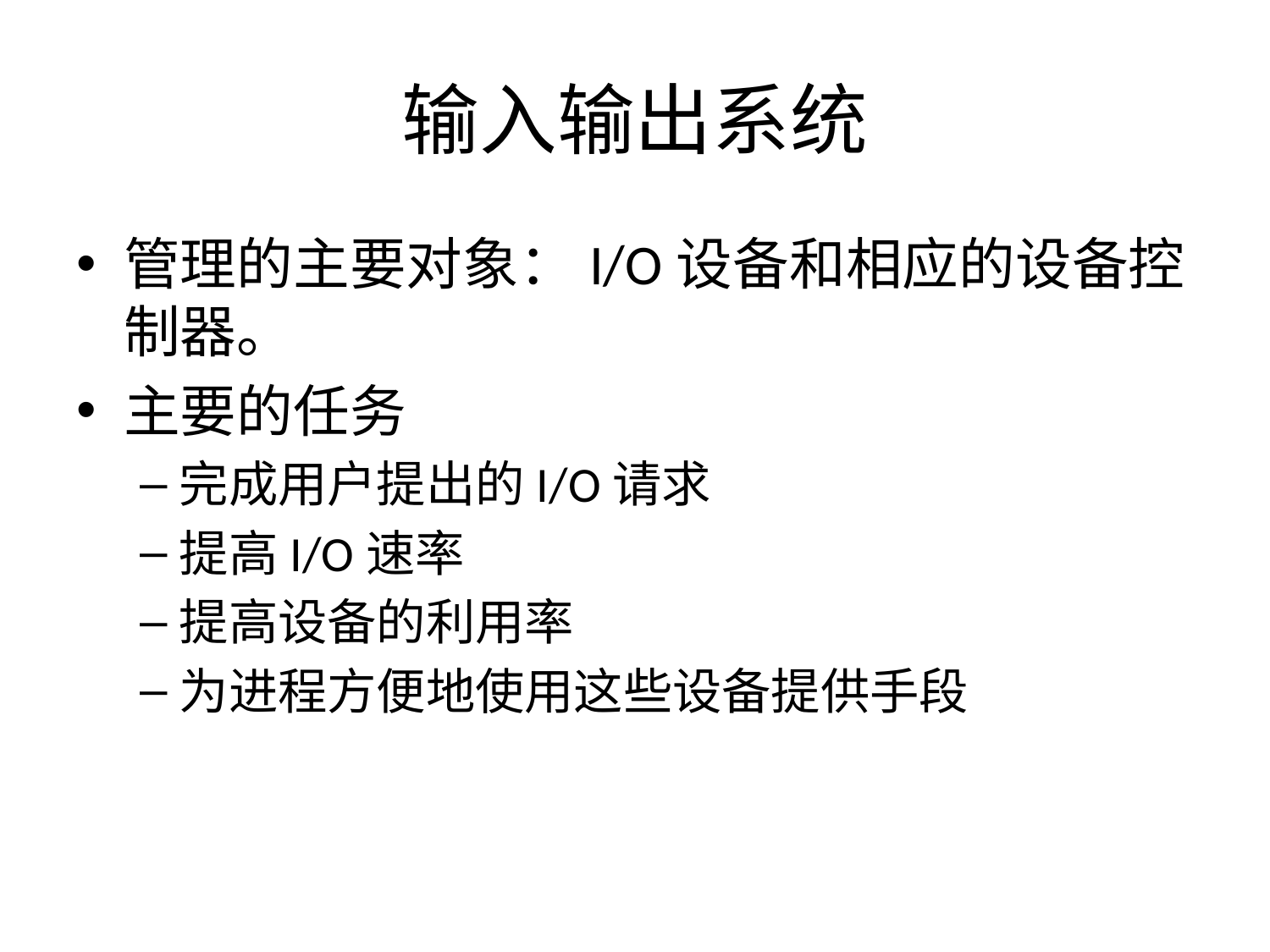

# 输入输出系统
管理的主要对象：I/O设备和相应的设备控制器。
主要的任务
完成用户提出的I/O请求
提高I/O速率
提高设备的利用率
为进程方便地使用这些设备提供手段